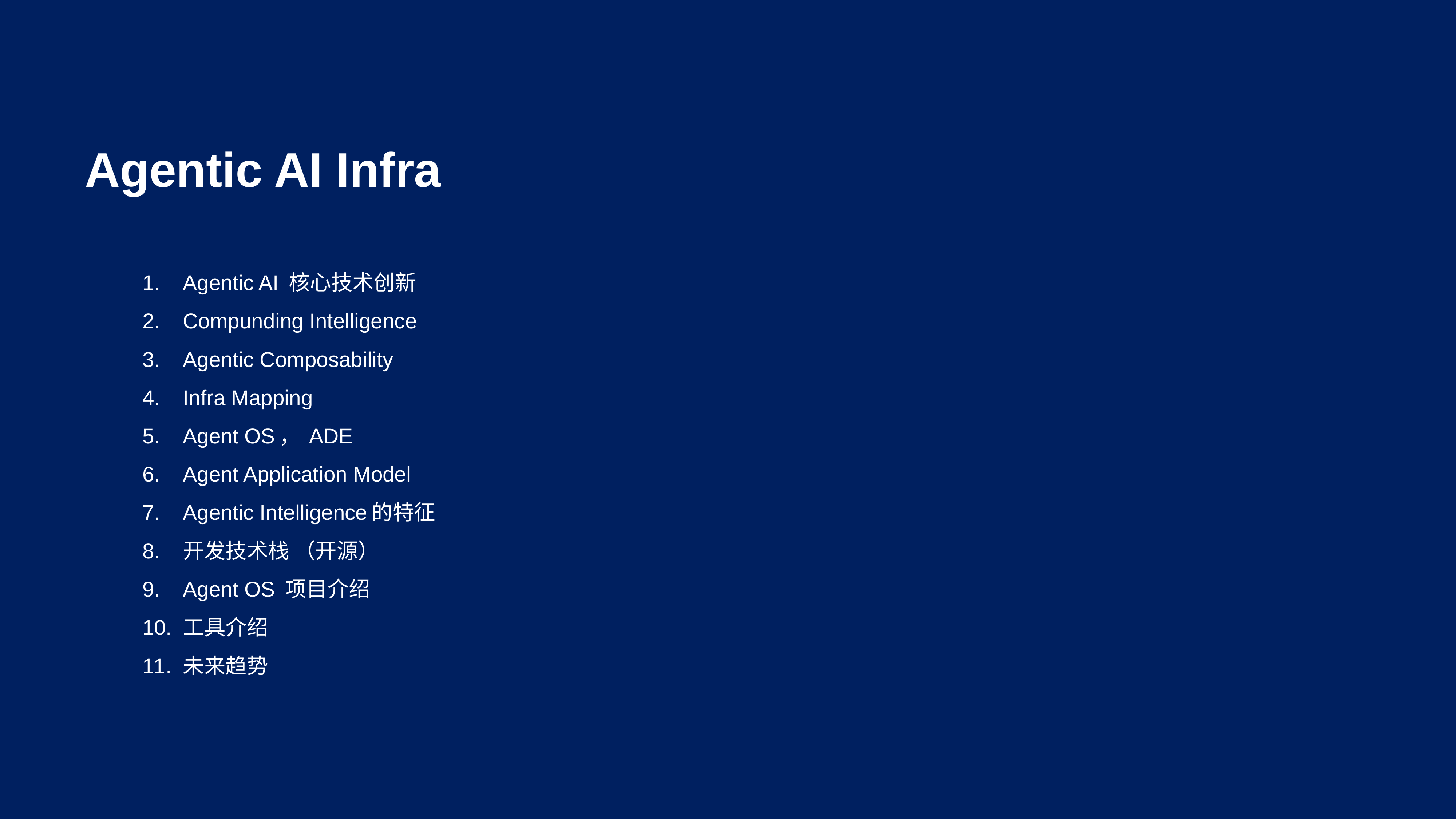

# Agentic AI Infra
Agentic AI 核心技术创新
Compunding Intelligence
Agentic Composability
Infra Mapping
Agent OS， ADE
Agent Application Model
Agentic Intelligence的特征
开发技术栈 （开源）
Agent OS 项目介绍
工具介绍
未来趋势